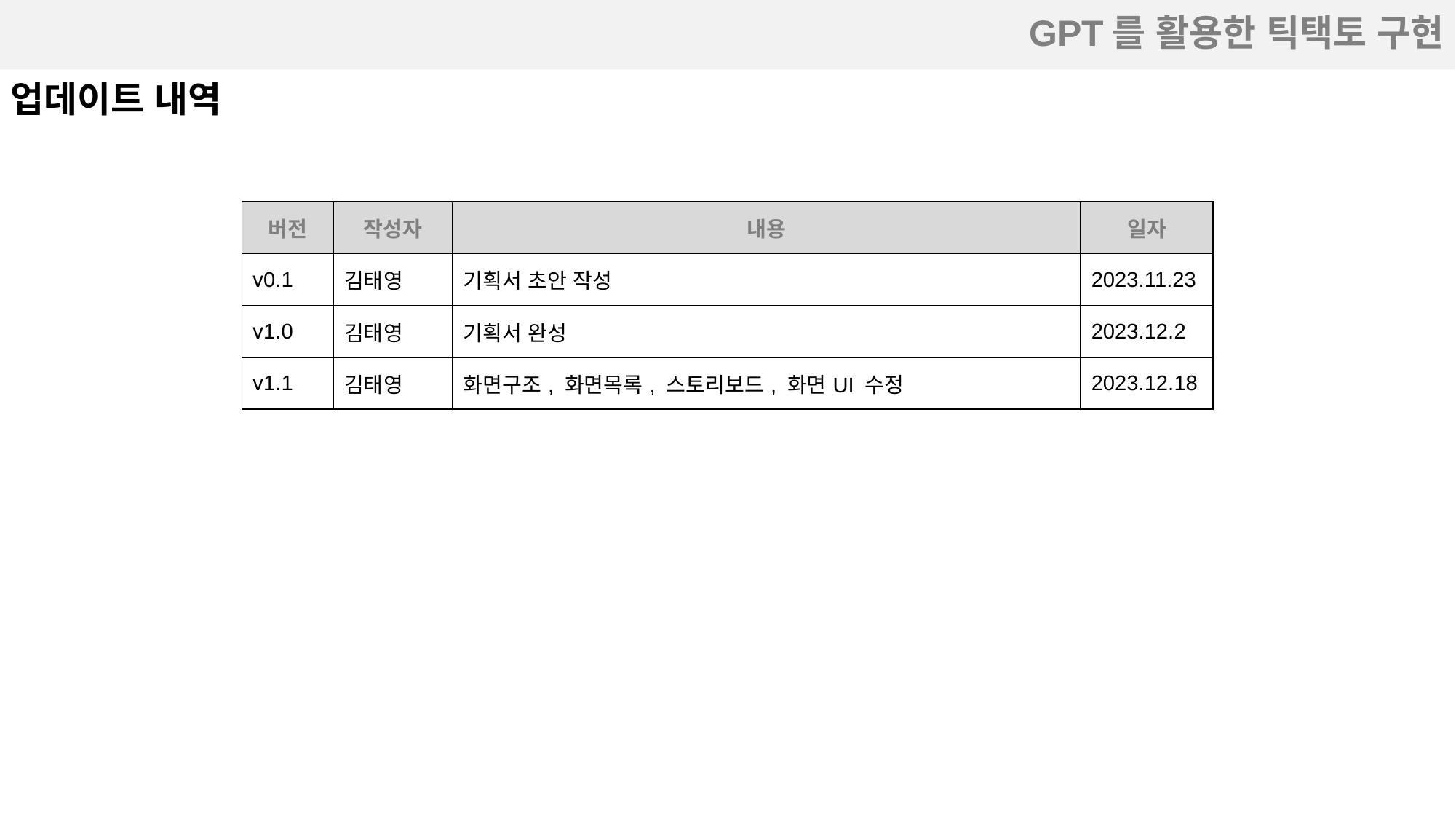

# GPT를 활용한 틱택토 구현
업데이트 내역
| 버전 | 작성자 | 내용 | 일자 |
| --- | --- | --- | --- |
| v0.1 | 김태영 | 기획서 초안 작성 | 2023.11.23 |
| v1.0 | 김태영 | 기획서 완성 | 2023.12.2 |
| v1.1 | 김태영 | 화면구조, 화면목록, 스토리보드, 화면UI 수정 | 2023.12.18 |